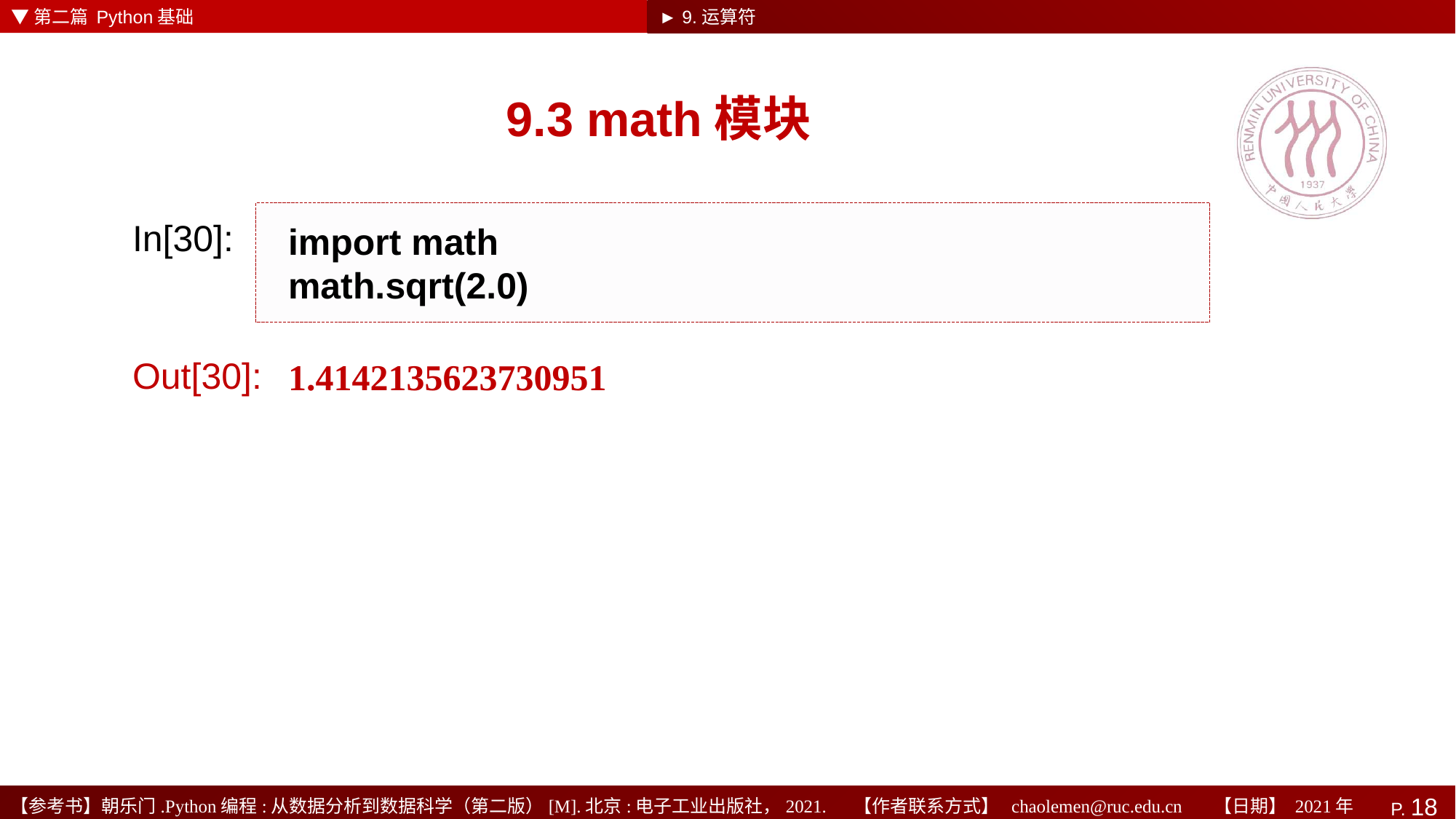

▼第二篇 Python基础
► 9.运算符
# 9.3 math模块
import math
math.sqrt(2.0)
In[30]:
1.4142135623730951
Out[30]: